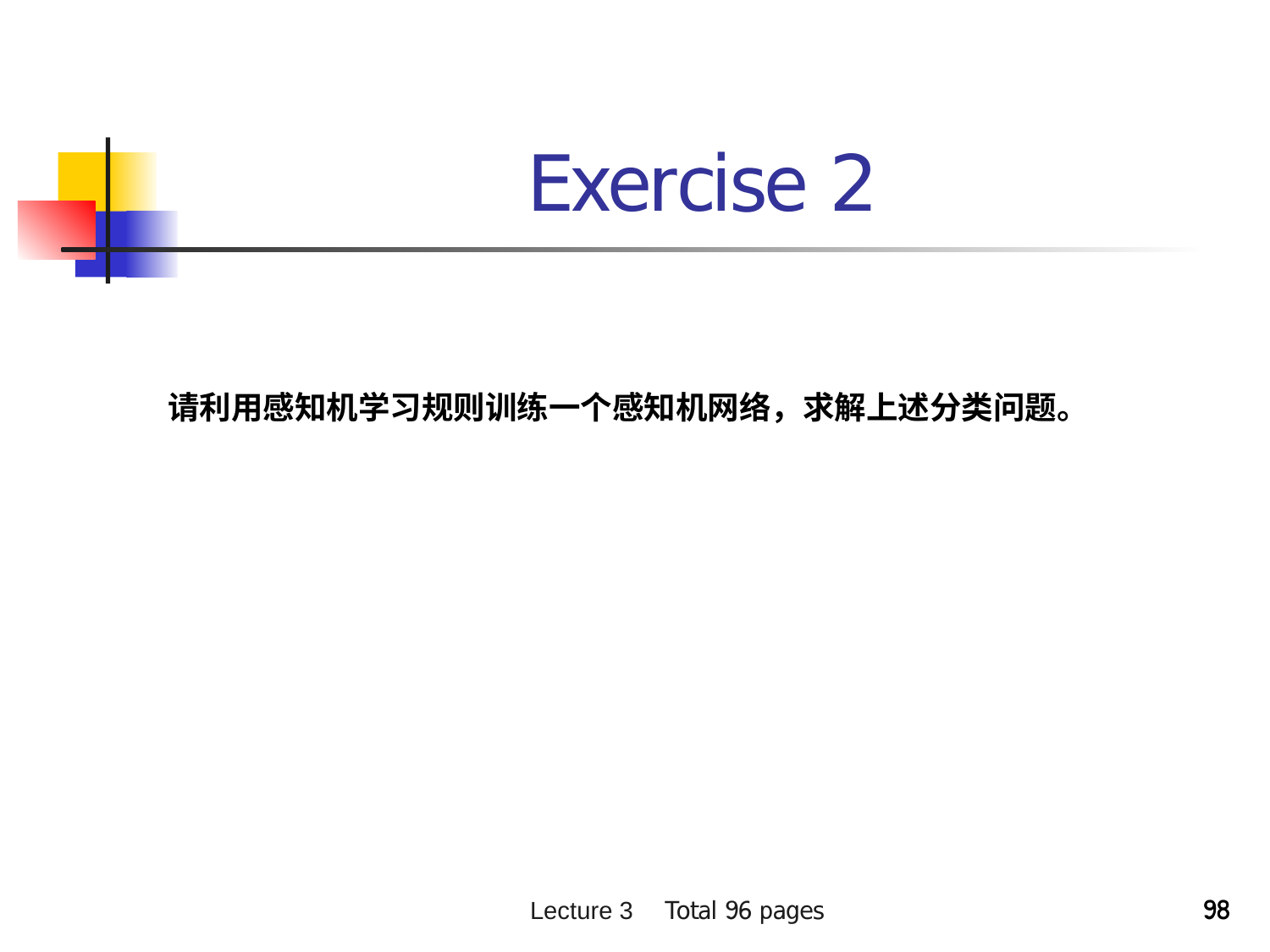

Exercise 2
请利用感知机学习规则训练一个感知机网络，求解上述分类问题。
98
98
Lecture 3    Total 96 pages